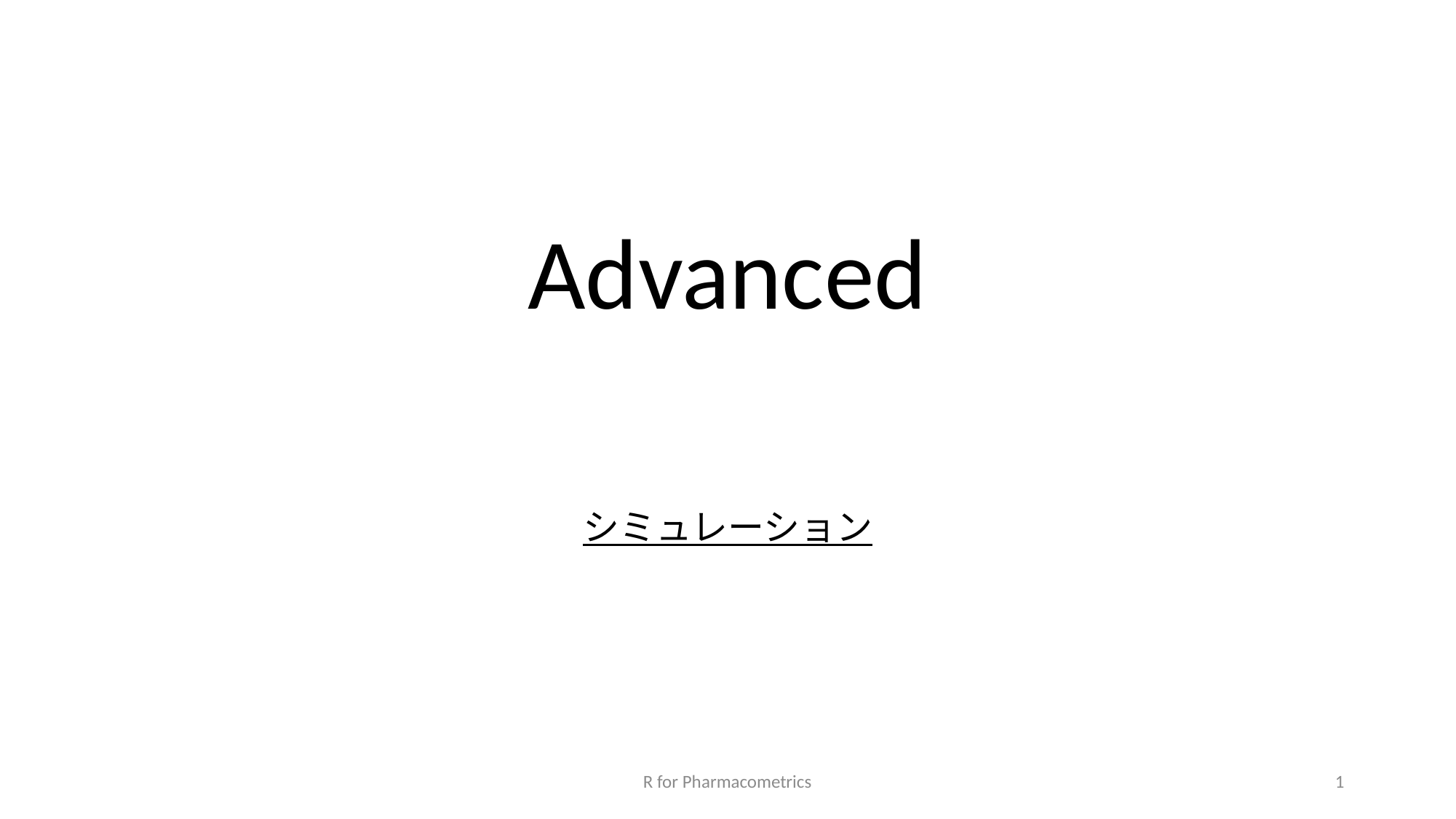

# Advanced
シミュレーション
R for Pharmacometrics
1